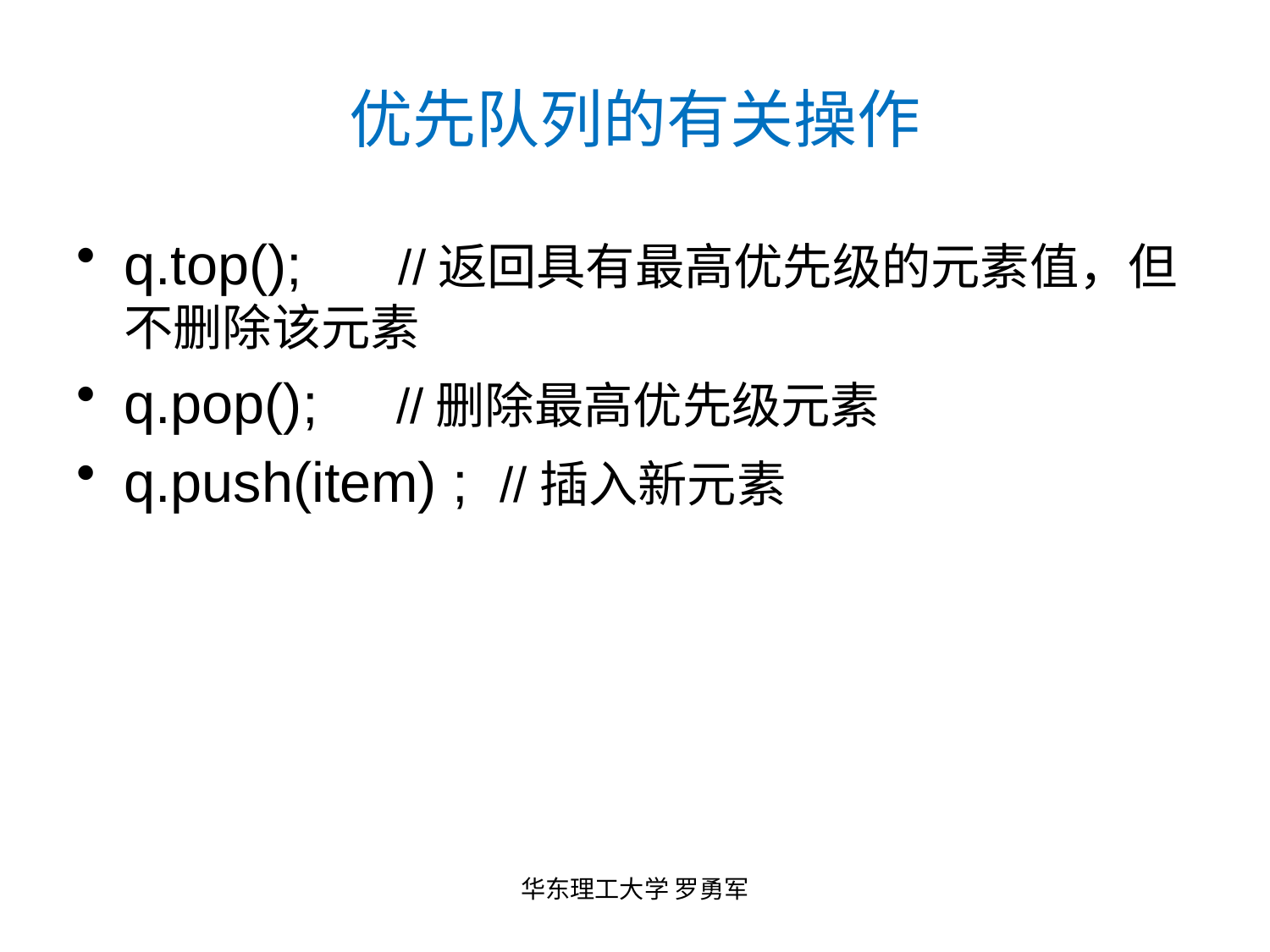

# 优先队列的有关操作
q.top();　 //返回具有最高优先级的元素值，但不删除该元素
q.pop();     //删除最高优先级元素
q.push(item) ;  //插入新元素

华东理工大学 罗勇军